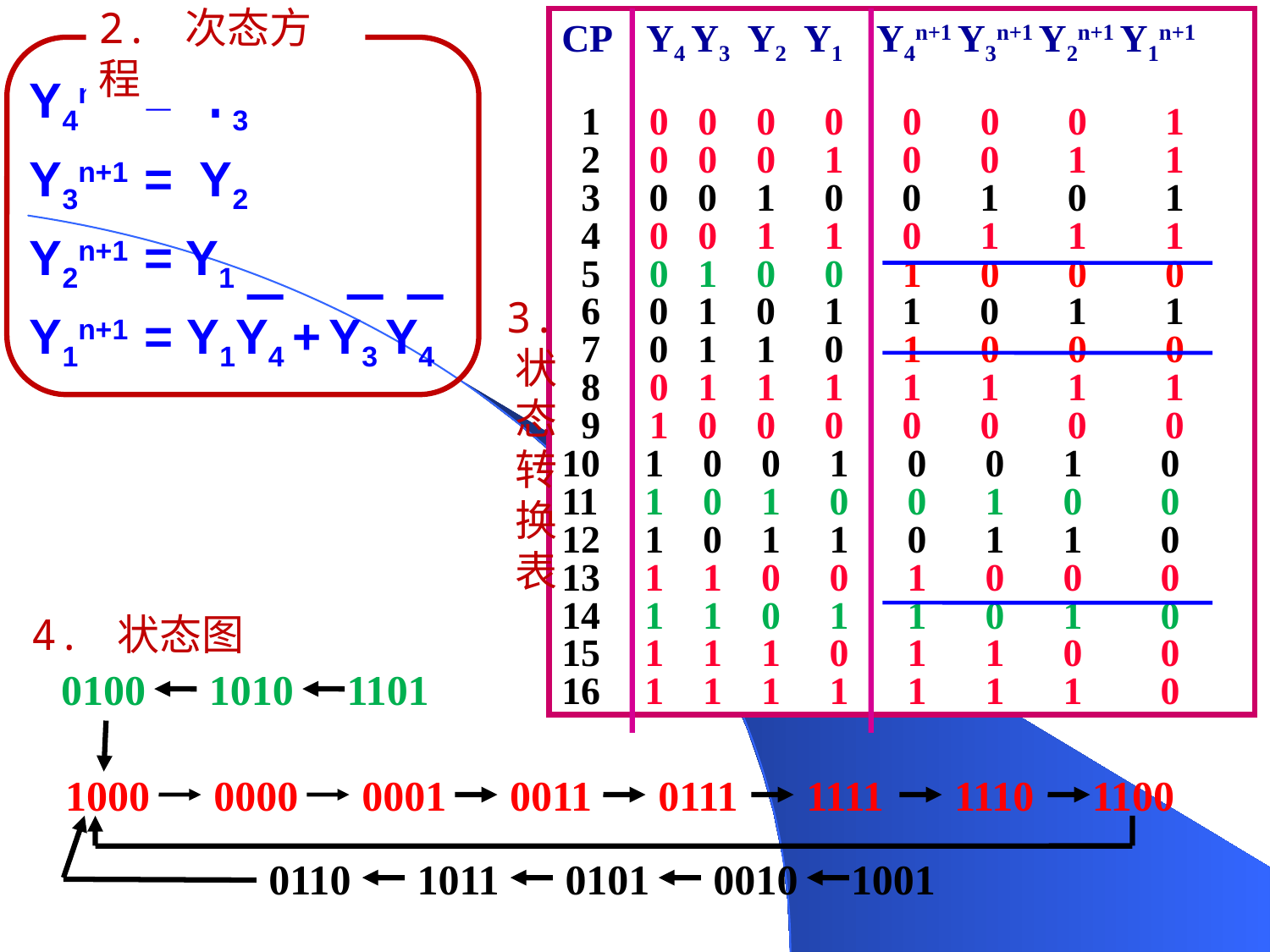

2. 次态方程
CP    Y4 Y3   Y2   Y1    Y4n+1 Y3n+1 Y2n+1 Y1n+1
  1     0   0    0     0      0      0       0        1
  2     0   0    0     1      0      0       1        1
  3     0   0    1     0      0      1       0        1
  4     0   0    1     1      0      1       1        1
  5     0   1    0     0      1      0       0        0
  6     0   1    0     1      1      0       1        1
  7     0   1    1     0      1      0       0        0
  8     0   1    1     1      1      1       1        1
  9     1   0    0     0      0      0       0        0
  1    0    0     1      0      0      1        0
  1    0    1     0      0      1      0        0
  1    0    1     1      0      1      1        0
  1    1    0     0      1      0      0        0
  1    1    0     1      1      0      1        0
  1    1    1     0      1      1      0        0
  1    1    1     1      1      1      1        0

Y4n+1  =  Y3
Y3n+1  =  Y2
Y2n+1  = Y1
Y1n+1  = Y1Y4 + Y3 Y4

3.状态转换表
4. 状态图
0100
1010
1101

1000
0000
0001
0011
0111
1111
1110
1100

0110
1011
0101
0010
1001